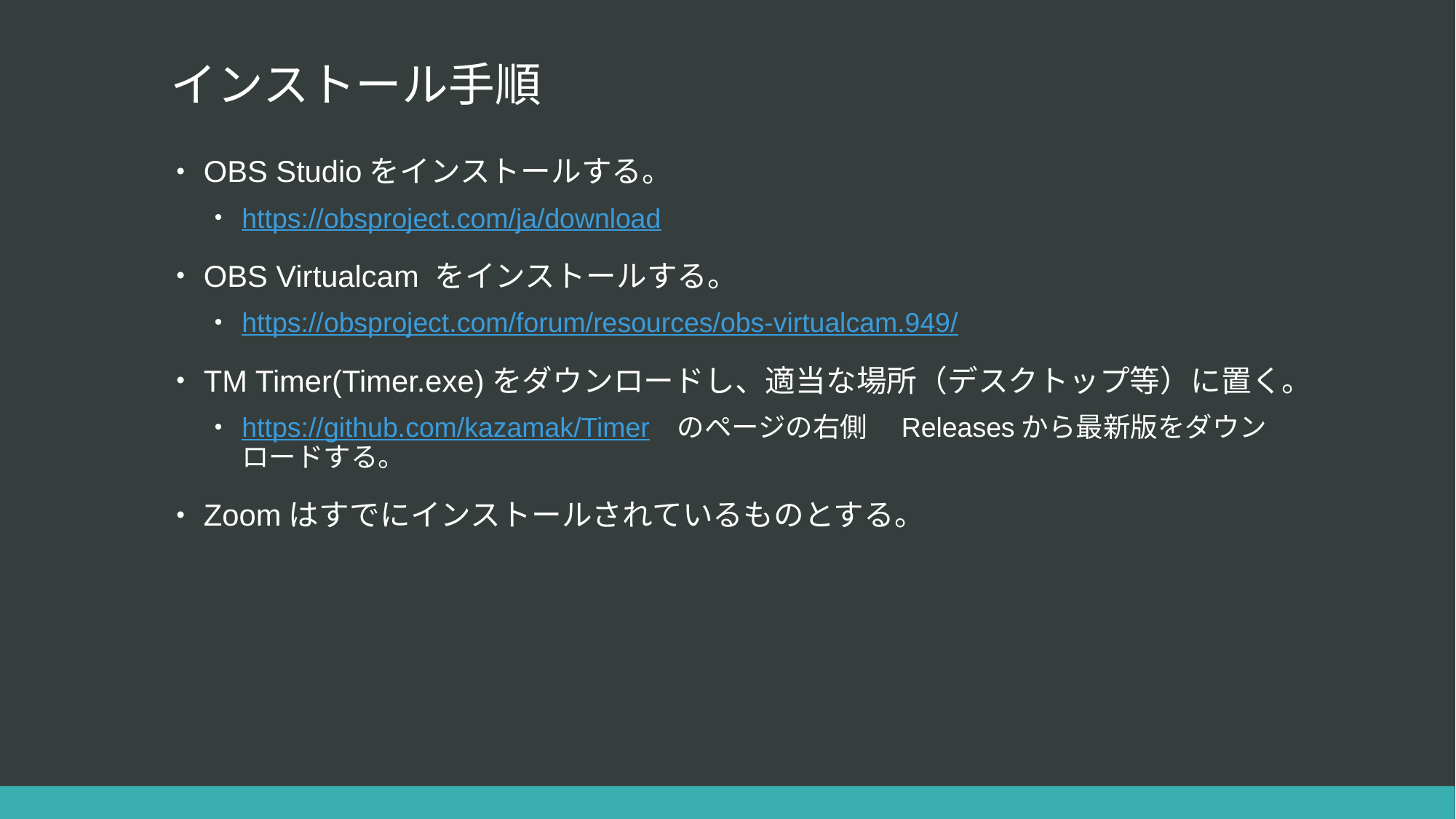

# インストール手順
OBS Studioをインストールする。
https://obsproject.com/ja/download
OBS Virtualcam をインストールする。
https://obsproject.com/forum/resources/obs-virtualcam.949/
TM Timer(Timer.exe)をダウンロードし、適当な場所（デスクトップ等）に置く。
https://github.com/kazamak/Timer　のページの右側　Releasesから最新版をダウンロードする。
Zoomはすでにインストールされているものとする。